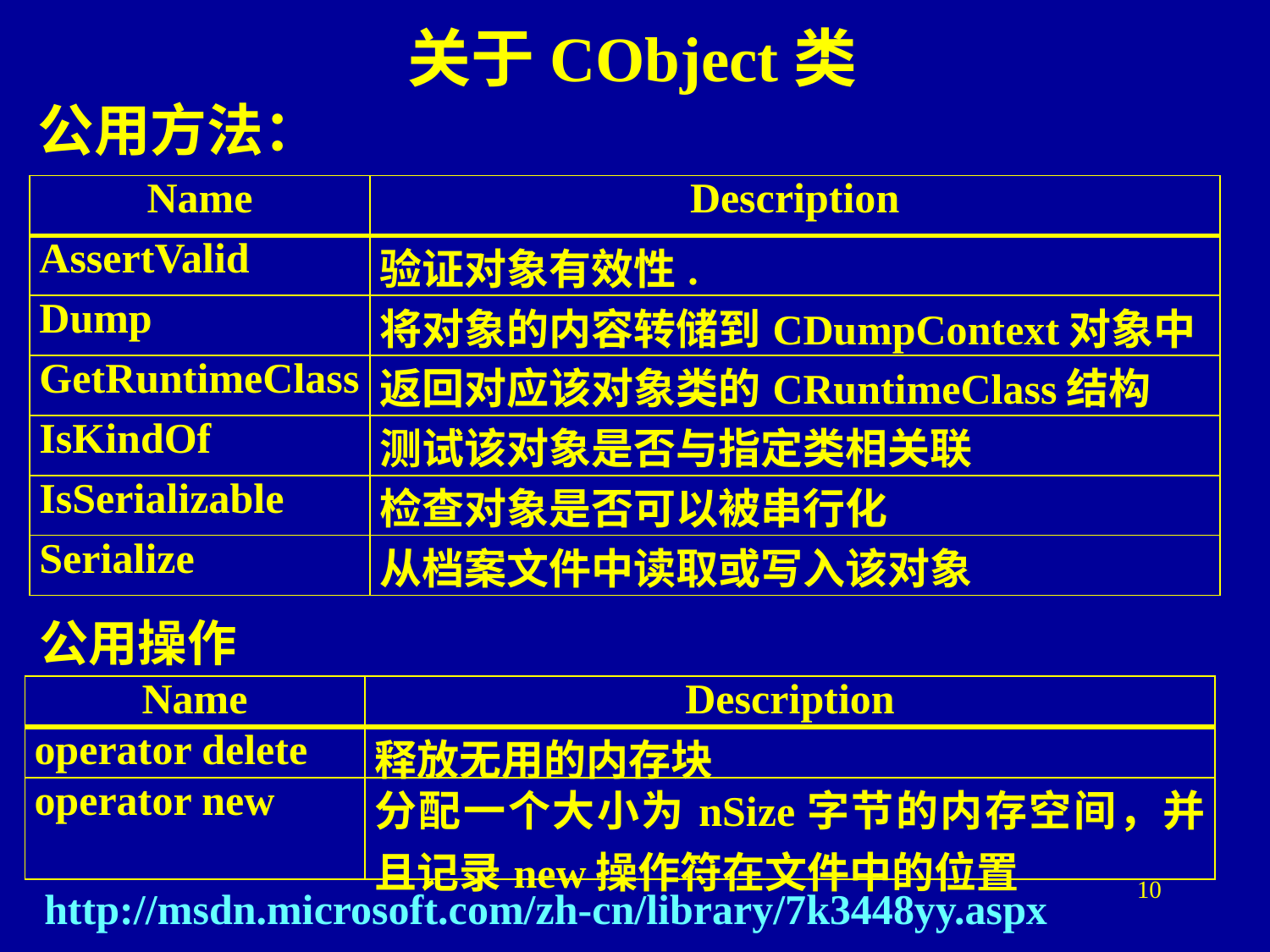

# 关于CObject类 公用方法：
| Name | Description |
| --- | --- |
| AssertValid | 验证对象有效性. |
| Dump | 将对象的内容转储到CDumpContext对象中 |
| GetRuntimeClass | 返回对应该对象类的CRuntimeClass结构 |
| IsKindOf | 测试该对象是否与指定类相关联 |
| IsSerializable | 检查对象是否可以被串行化 |
| Serialize | 从档案文件中读取或写入该对象 |
公用操作
| Name | Description |
| --- | --- |
| operator delete | 释放无用的内存块 |
| operator new | 分配一个大小为nSize字节的内存空间，并且记录new操作符在文件中的位置 |
10
http://msdn.microsoft.com/zh-cn/library/7k3448yy.aspx